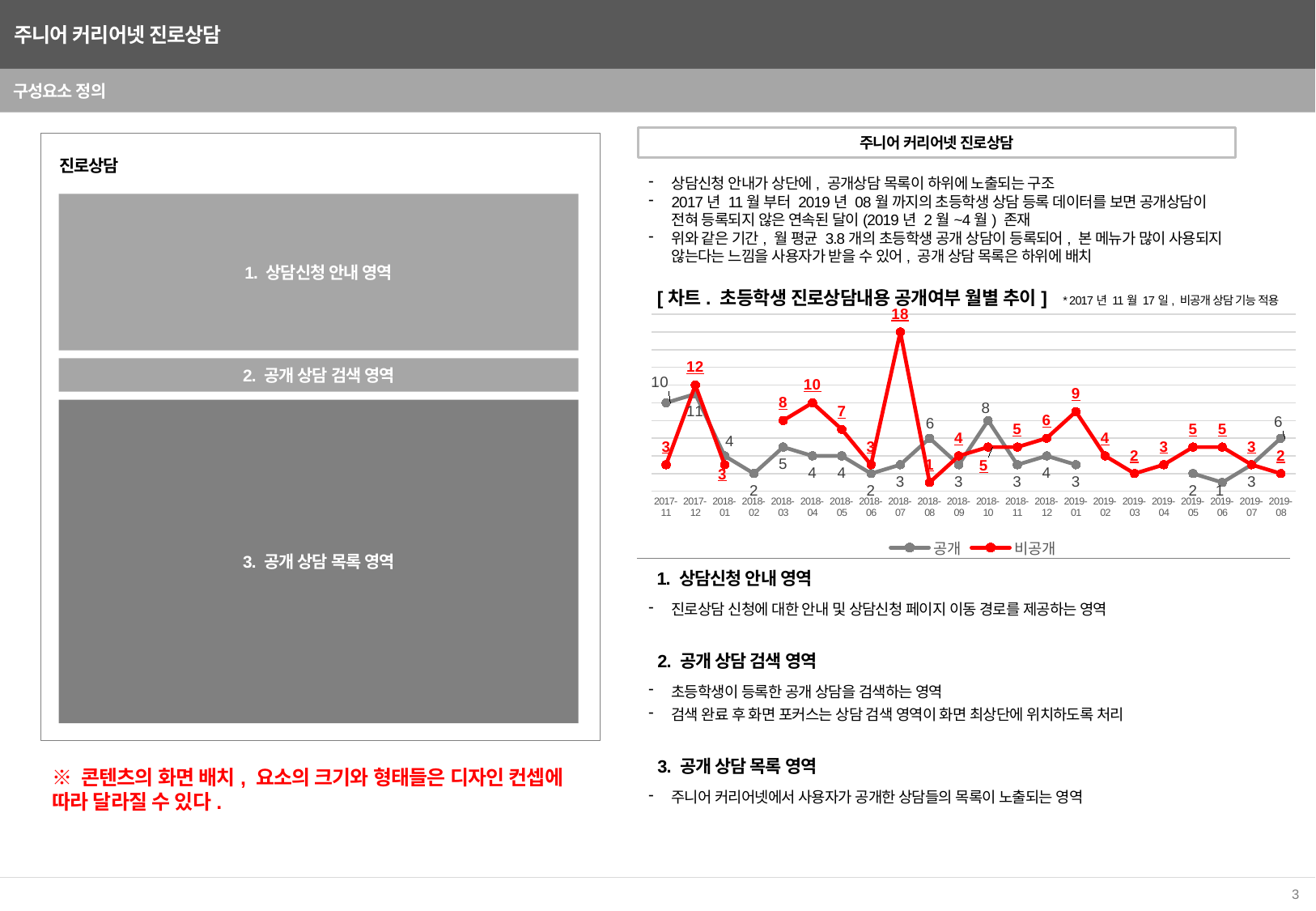

# 주니어 커리어넷 진로상담
구성요소 정의
주니어 커리어넷 진로상담

진로상담
상담신청 안내가 상단에, 공개상담 목록이 하위에 노출되는 구조
2017년 11월 부터 2019년 08월 까지의 초등학생 상담 등록 데이터를 보면 공개상담이 전혀 등록되지 않은 연속된 달이(2019년 2월~4월) 존재
위와 같은 기간, 월 평균 3.8개의 초등학생 공개 상담이 등록되어, 본 메뉴가 많이 사용되지 않는다는 느낌을 사용자가 받을 수 있어, 공개 상담 목록은 하위에 배치
1. 상담신청 안내 영역
[차트. 초등학생 진로상담내용 공개여부 월별 추이]
* 2017년 11월 17일, 비공개 상담 기능 적용

### Chart

| Category | 공개 | 비공개 |
|---|---|---|
| 2017-11 | 10.0 | 3.0 |
| 2017-12 | 11.0 | 12.0 |
| 2018-01 | 4.0 | 3.0 |
| 2018-02 | 2.0 | None |
| 2018-03 | 5.0 | 8.0 |
| 2018-04 | 4.0 | 10.0 |
| 2018-05 | 4.0 | 7.0 |
| 2018-06 | 2.0 | 3.0 |
| 2018-07 | 3.0 | 18.0 |
| 2018-08 | 6.0 | 1.0 |
| 2018-09 | 3.0 | 4.0 |
| 2018-10 | 8.0 | 5.0 |
| 2018-11 | 3.0 | 5.0 |
| 2018-12 | 4.0 | 6.0 |
| 2019-01 | 3.0 | 9.0 |
| 2019-02 | None | 4.0 |
| 2019-03 | None | 2.0 |
| 2019-04 | None | 3.0 |
| 2019-05 | 2.0 | 5.0 |
| 2019-06 | 1.0 | 5.0 |
| 2019-07 | 3.0 | 3.0 |
| 2019-08 | 6.0 | 2.0 |
2. 공개 상담 검색 영역
3. 공개 상담 목록 영역
1. 상담신청 안내 영역
진로상담 신청에 대한 안내 및 상담신청 페이지 이동 경로를 제공하는 영역
2. 공개 상담 검색 영역
초등학생이 등록한 공개 상담을 검색하는 영역
검색 완료 후 화면 포커스는 상담 검색 영역이 화면 최상단에 위치하도록 처리
3. 공개 상담 목록 영역
주니어 커리어넷에서 사용자가 공개한 상담들의 목록이 노출되는 영역
※ 콘텐츠의 화면 배치, 요소의 크기와 형태들은 디자인 컨셉에 따라 달라질 수 있다.